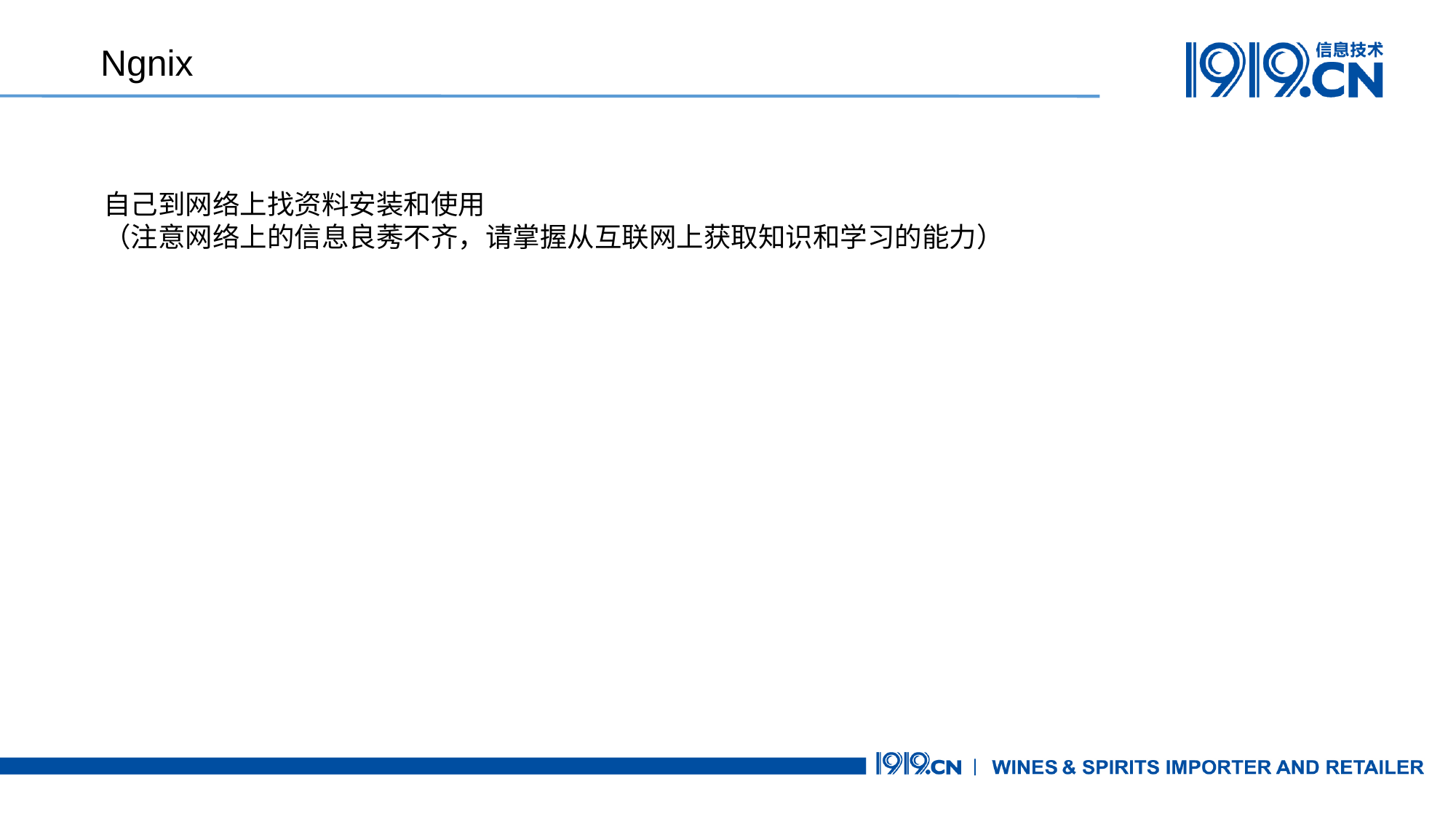

Ngnix

自己到网络上找资料安装和使用
（注意网络上的信息良莠不齐，请掌握从互联网上获取知识和学习的能力）

27